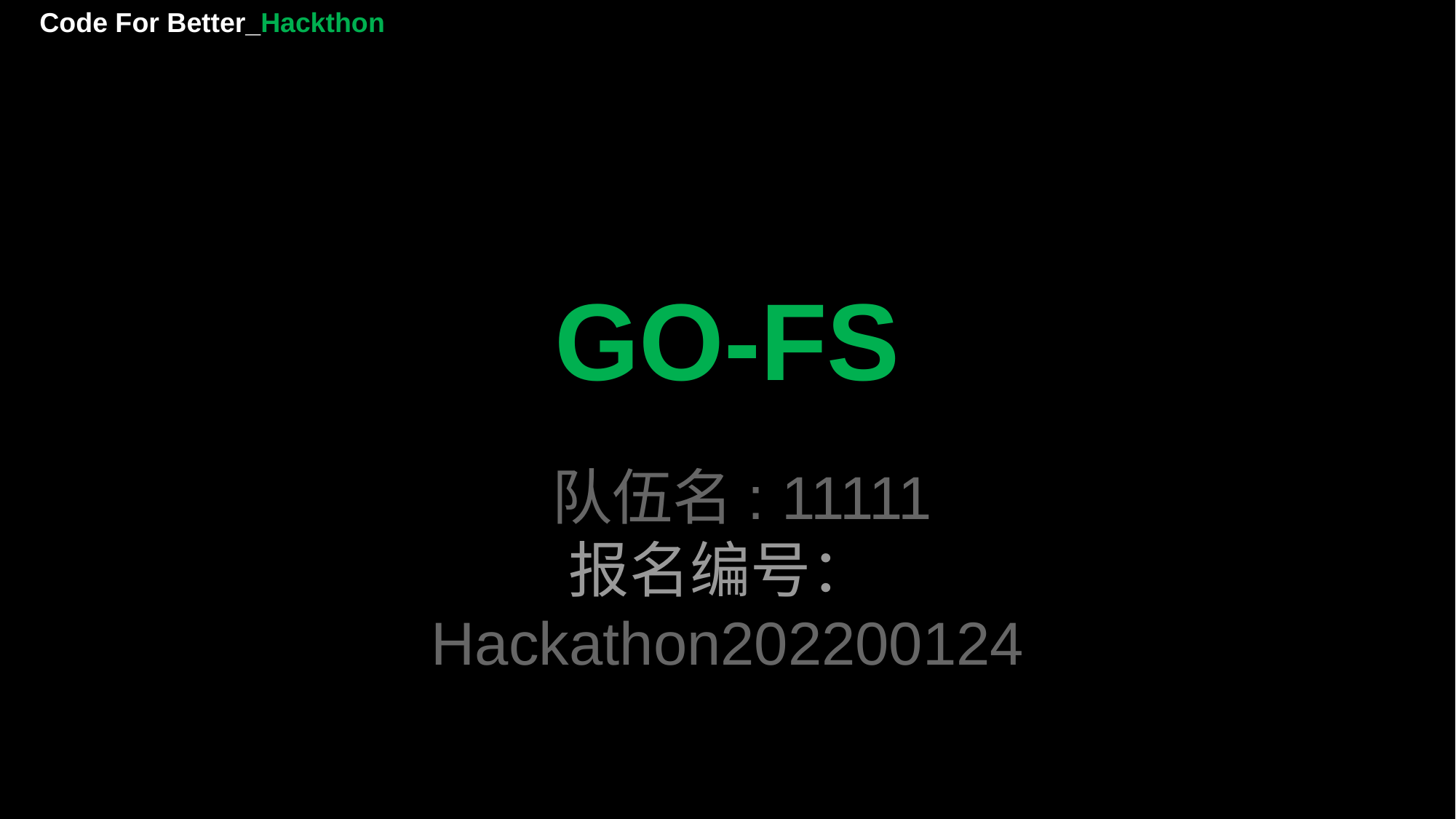

Code For Better_Hackthon
GO-FS
 队伍名: 11111
报名编号：Hackathon202200124